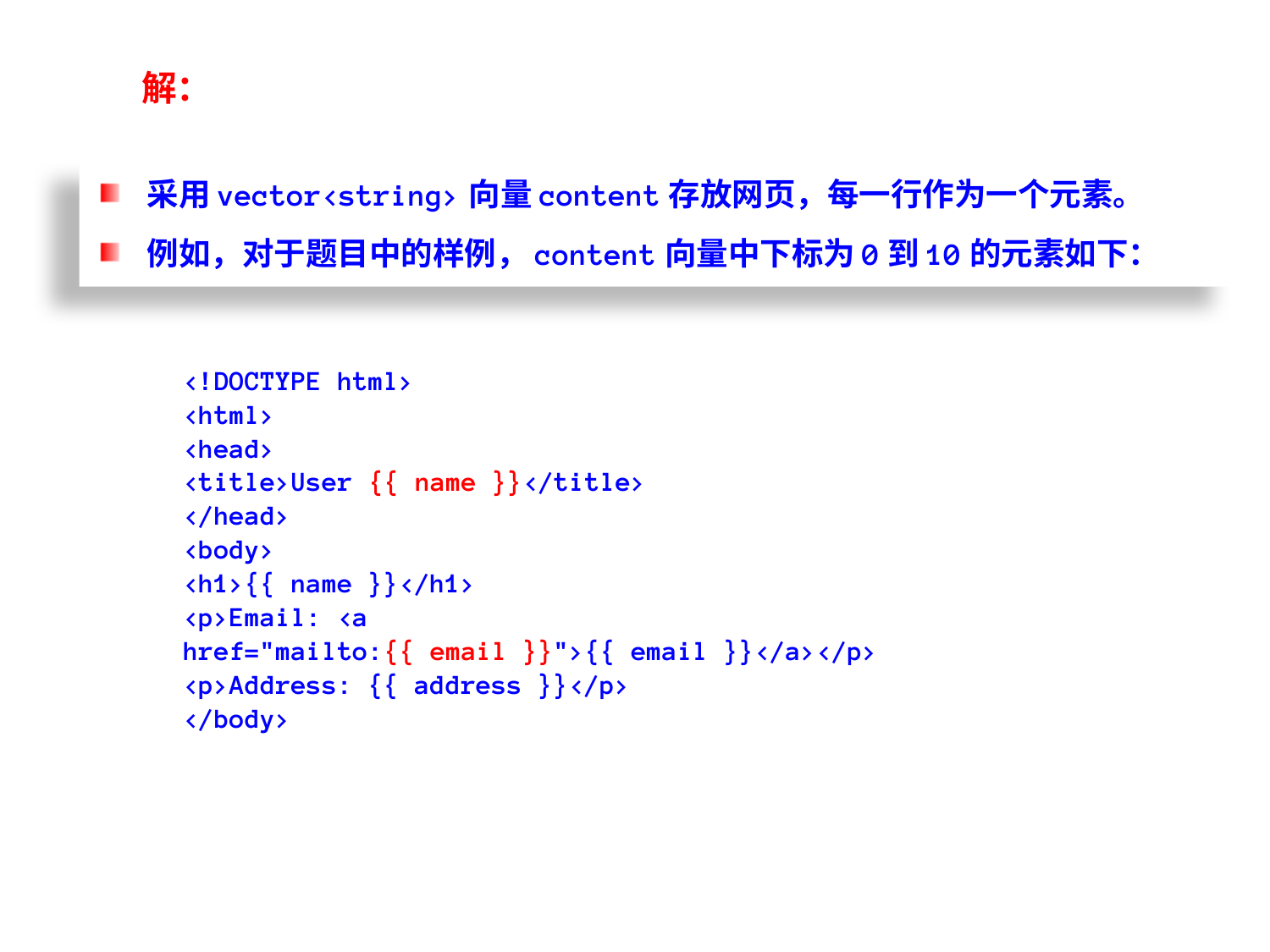

解：
采用vector<string>向量content存放网页，每一行作为一个元素。
例如，对于题目中的样例，content向量中下标为0到10的元素如下：
<!DOCTYPE html>
<html>
<head>
<title>User {{ name }}</title>
</head>
<body>
<h1>{{ name }}</h1>
<p>Email: <a
href="mailto:{{ email }}">{{ email }}</a></p>
<p>Address: {{ address }}</p>
</body>